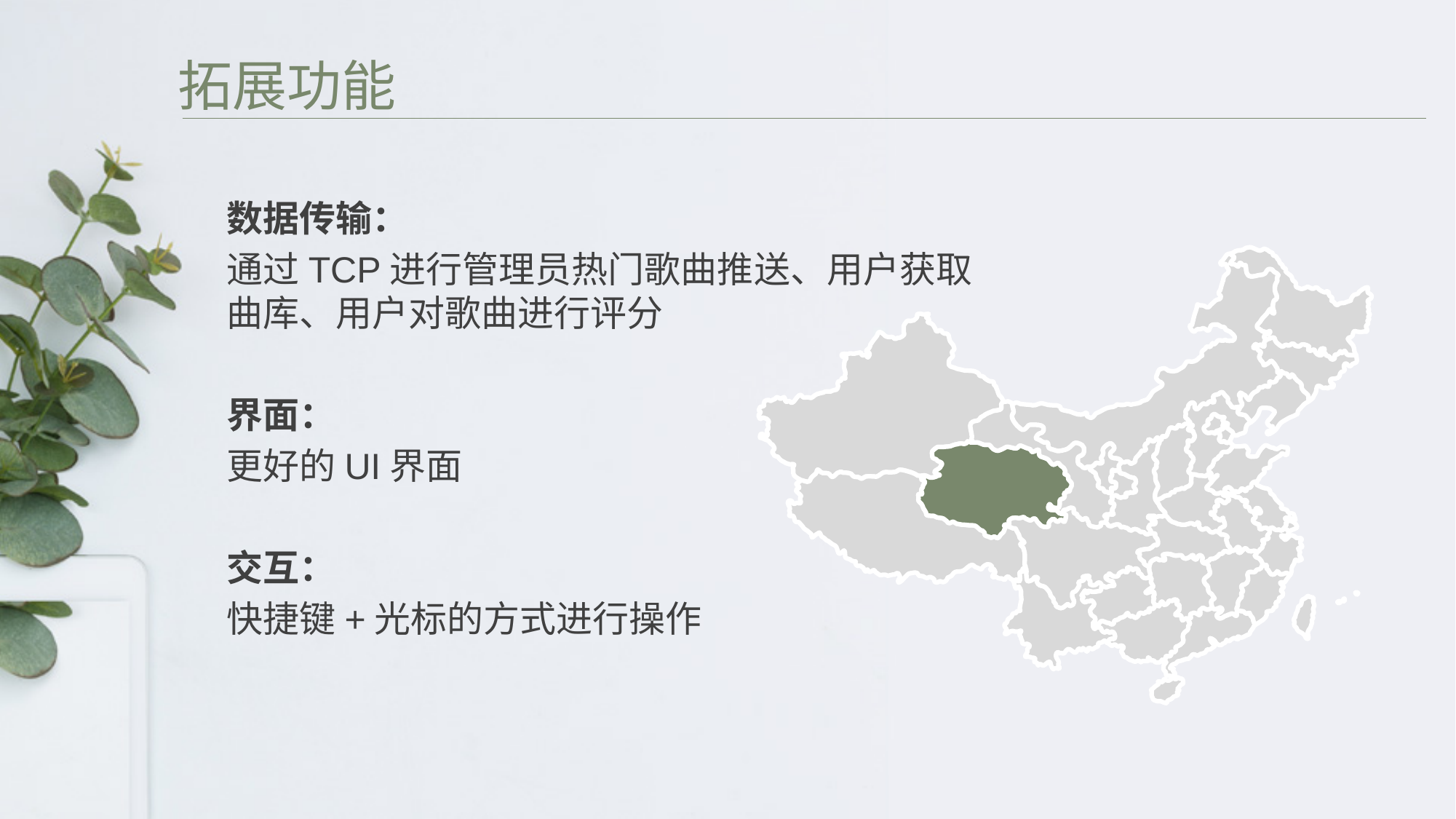

拓展功能

数据传输：
通过TCP进行管理员热门歌曲推送、用户获取曲库、用户对歌曲进行评分

界面：
更好的UI界面

交互：
快捷键+光标的方式进行操作